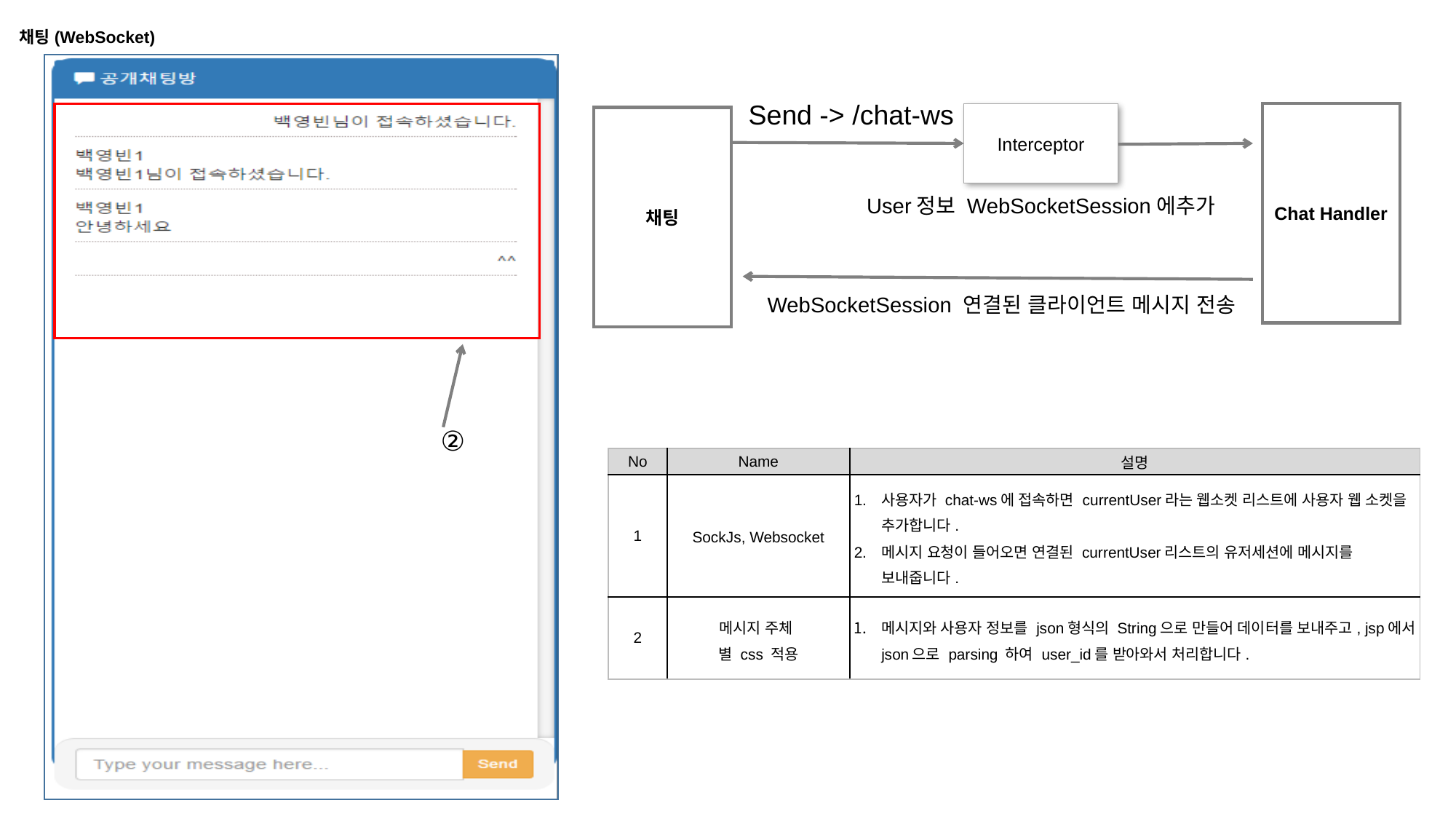

채팅(WebSocket)
화면
Send -> /chat-ws

Interceptor
Chat Handler
채팅
User정보 WebSocketSession에추가
WebSocketSession 연결된 클라이언트 메시지 전송
②
| No | Name | 설명 |
| --- | --- | --- |
| 1 | SockJs, Websocket | 사용자가 chat-ws에 접속하면 currentUser라는 웹소켓 리스트에 사용자 웹 소켓을 추가합니다. 메시지 요청이 들어오면 연결된 currentUser리스트의 유저세션에 메시지를 보내줍니다. |
| 2 | 메시지 주체 별 css 적용 | 메시지와 사용자 정보를 json형식의 String으로 만들어 데이터를 보내주고, jsp에서 json으로 parsing 하여 user\_id를 받아와서 처리합니다. |